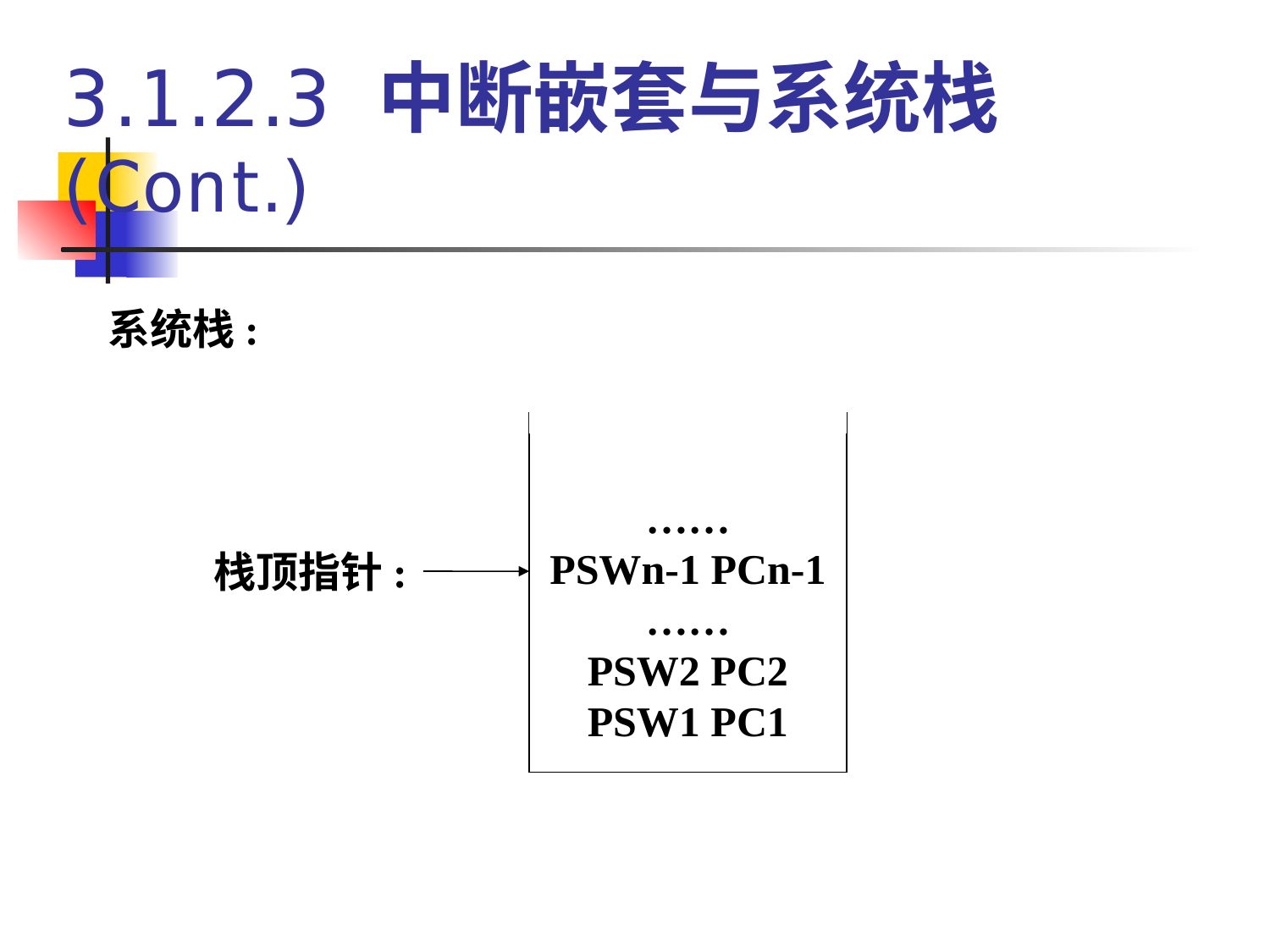

# 3.1.2.3 中断嵌套与系统栈(Cont.)
系统栈:

……
PSWn-1 PCn-1
……
PSW2 PC2
PSW1 PC1
栈顶指针: